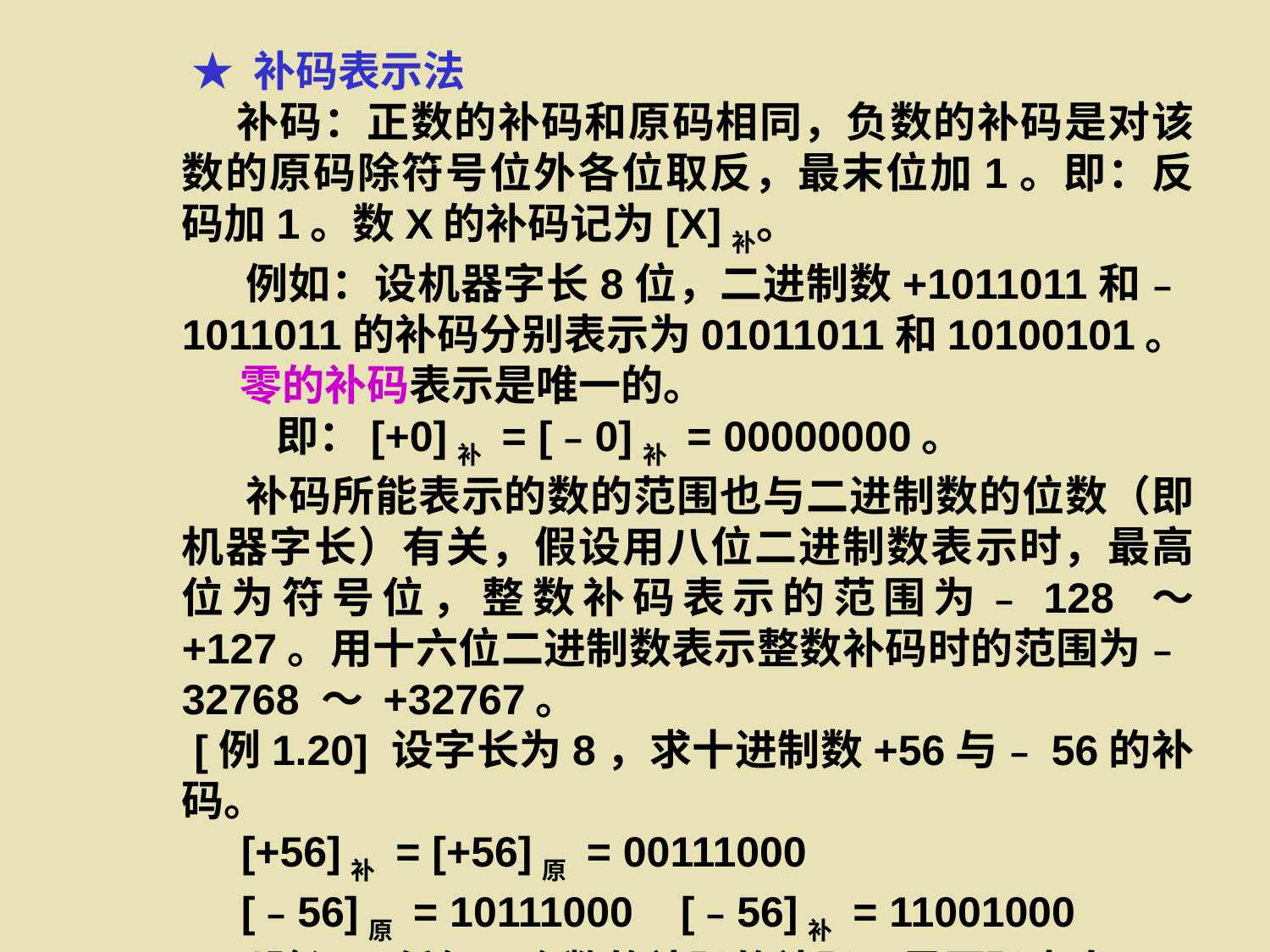

★ 补码表示法
    补码：正数的补码和原码相同，负数的补码是对该数的原码除符号位外各位取反，最末位加1。即：反码加1。数X的补码记为[X]补。
　  例如：设机器字长8位，二进制数+1011011和﹣1011011的补码分别表示为01011011和10100101。
     零的补码表示是唯一的。
　　 即：[+0]补 = [﹣0]补 = 00000000。
　  补码所能表示的数的范围也与二进制数的位数（即机器字长）有关，假设用八位二进制数表示时，最高位为符号位，整数补码表示的范围为﹣128 ～ +127。用十六位二进制数表示整数补码时的范围为﹣32768 ～ +32767。
 [例1.20] 设字长为8，求十进制数+56与﹣56的补码。
     [+56]补 = [+56]原 = 00111000
     [﹣56]原 = 10111000    [﹣56]补 = 11001000
可以验证，任何一个数的补码的补码即是原码本身。